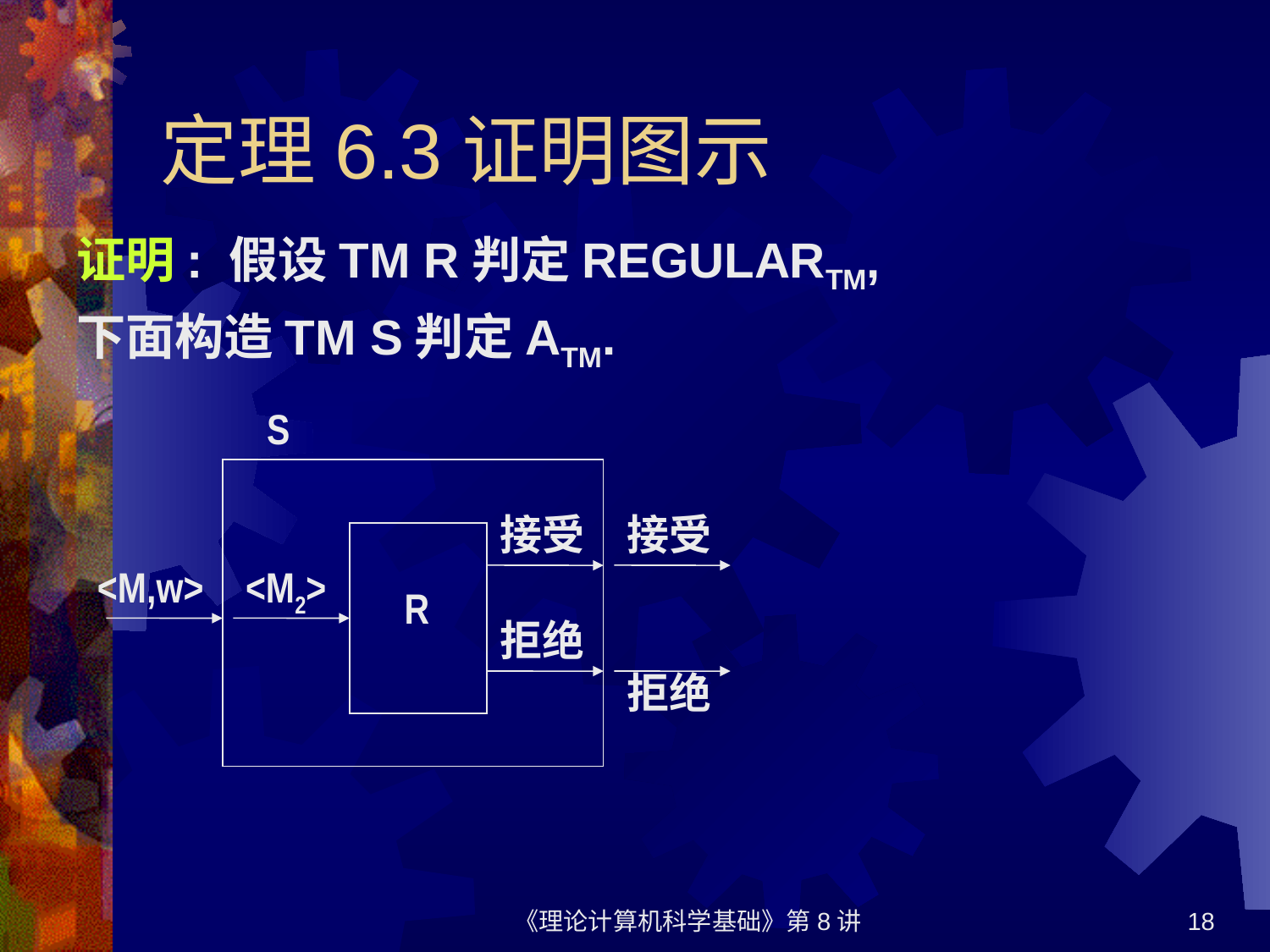

# 定理6.3证明图示
证明: 假设TM R判定REGULARTM,
下面构造TM S判定ATM.
S

接受
接受

<M,w>
<M2>

R
拒绝

拒绝

《理论计算机科学基础》第8讲
18